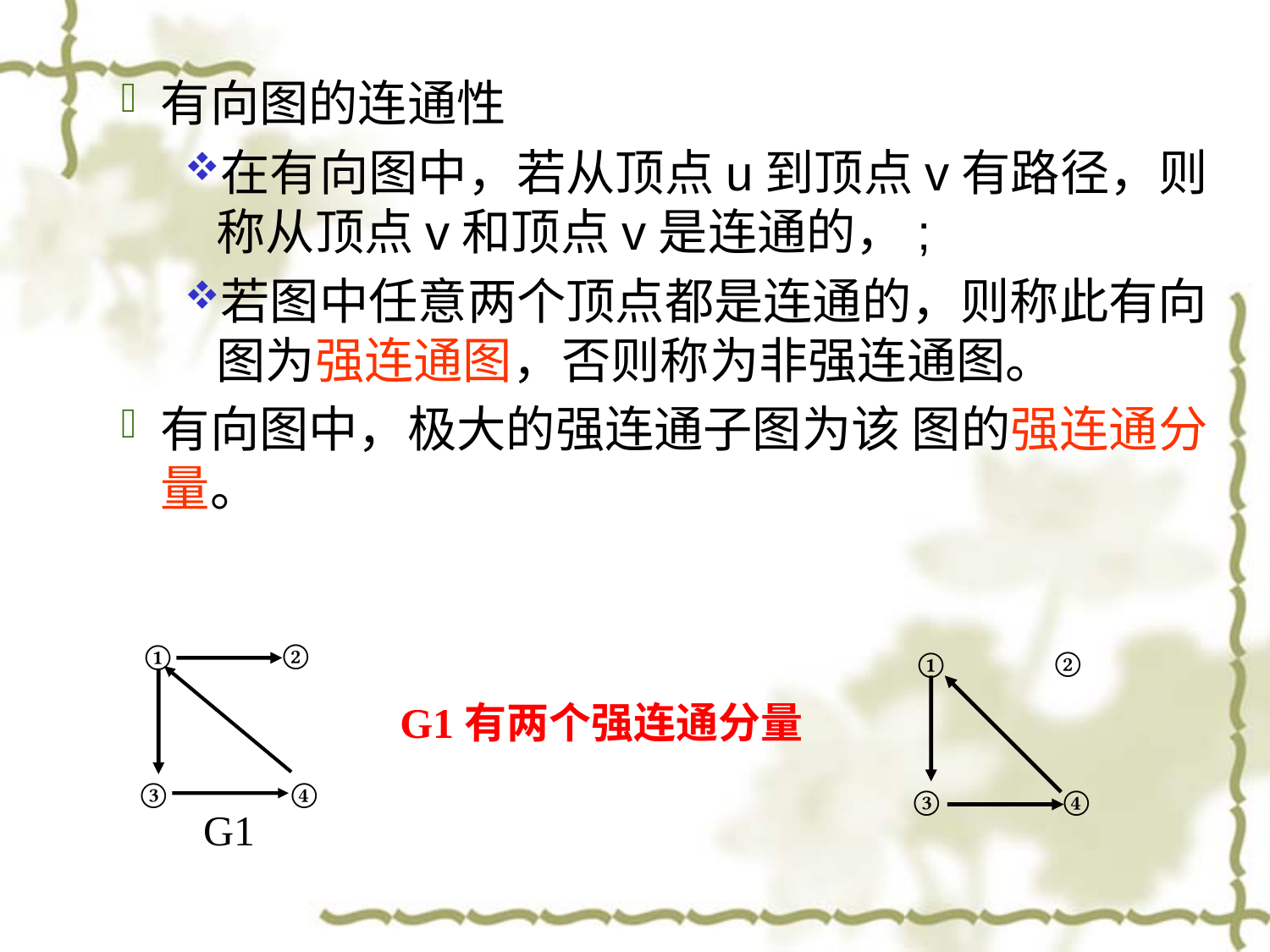

有向图的连通性
在有向图中，若从顶点u到顶点v有路径，则称从顶点v和顶点v是连通的，;
若图中任意两个顶点都是连通的，则称此有向图为强连通图，否则称为非强连通图。
有向图中，极大的强连通子图为该 图的强连通分量。
②
①

③
④

G1
②
①

③
④

G1有两个强连通分量